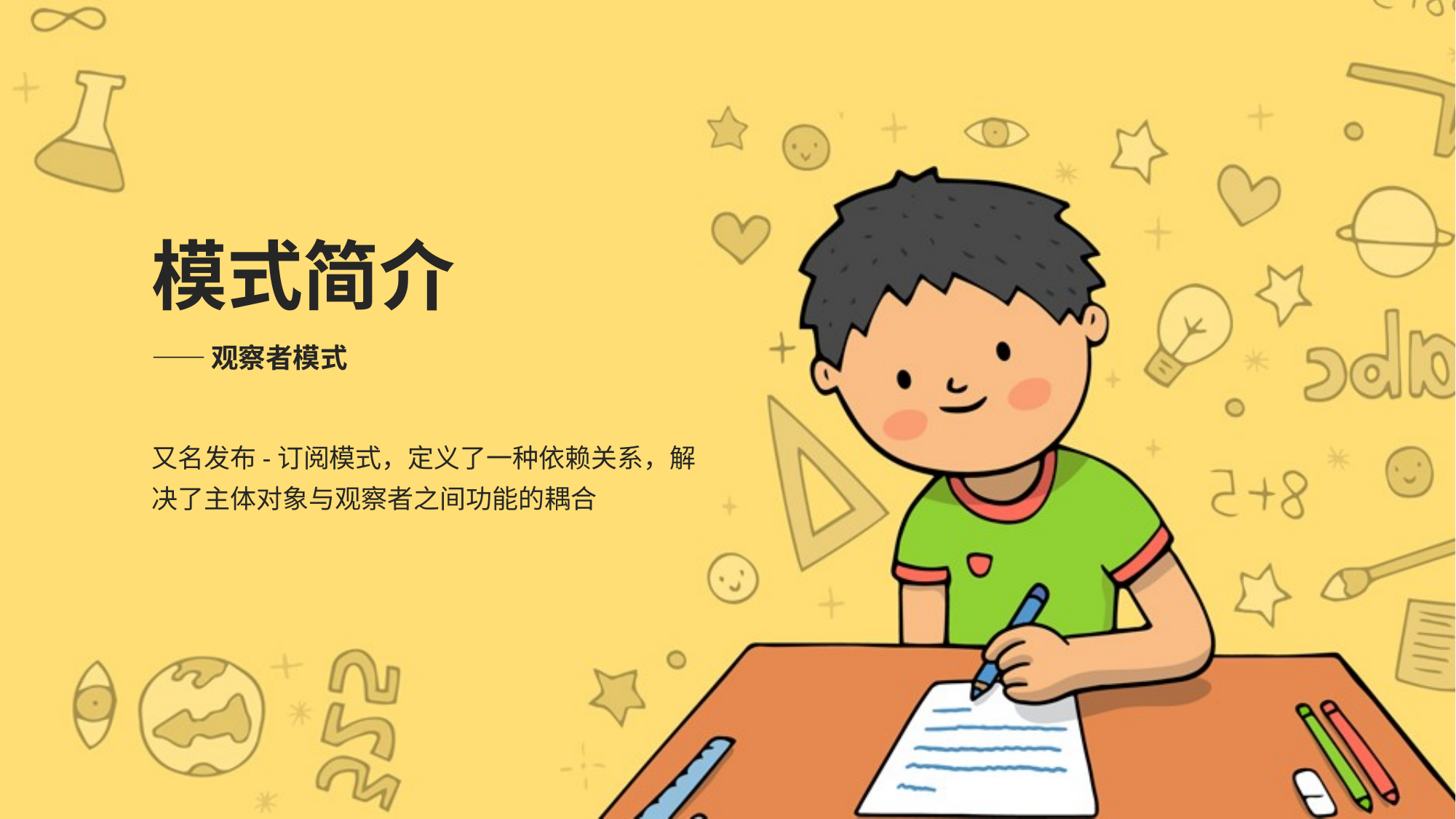

# 模式简介
——观察者模式
又名发布-订阅模式，定义了一种依赖关系，解决了主体对象与观察者之间功能的耦合